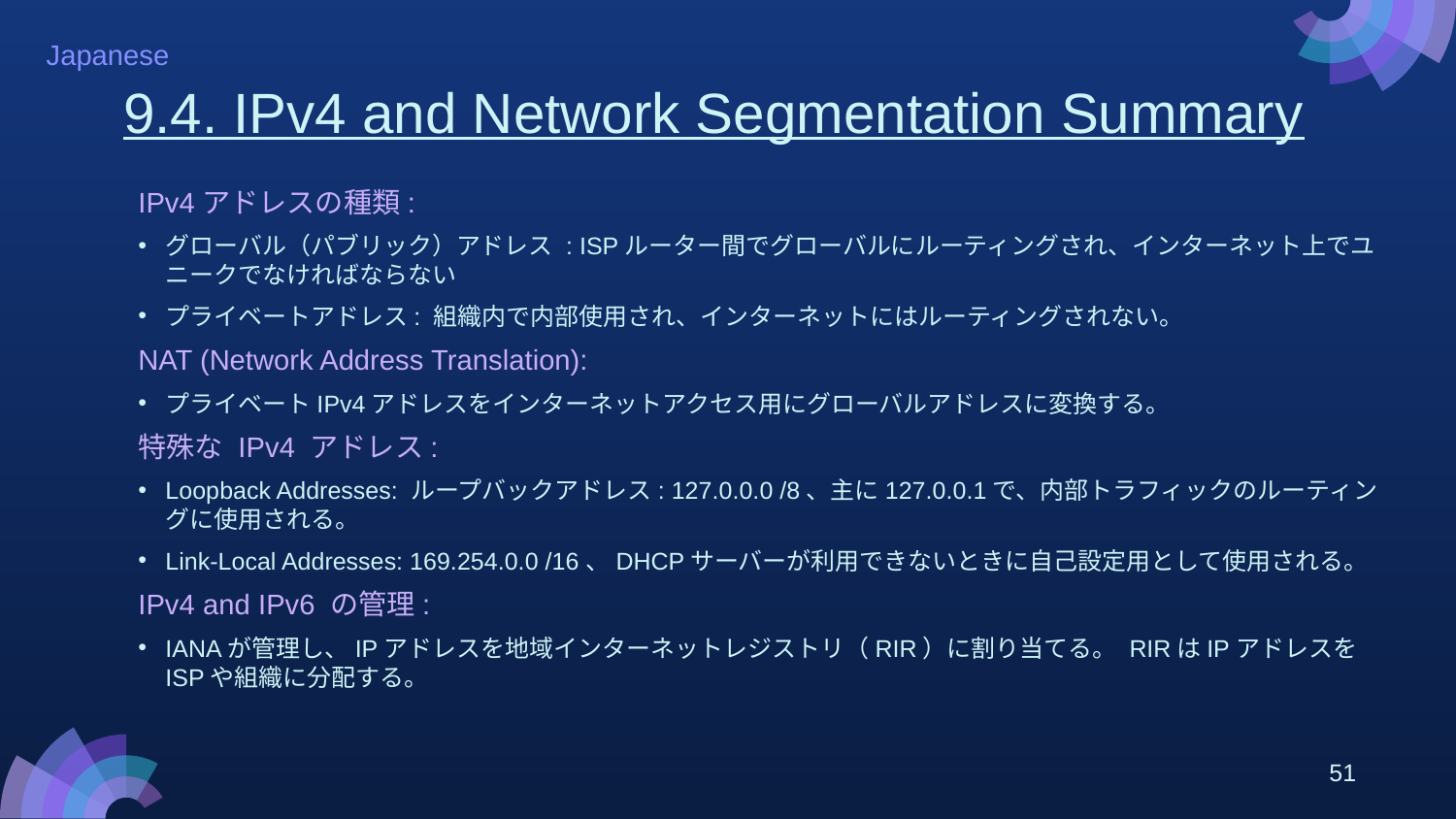

# 9.4. IPv4 and Network Segmentation Summary
IPv4アドレスの種類:
グローバル（パブリック）アドレス : ISPルーター間でグローバルにルーティングされ、インターネット上でユニークでなければならない
プライベートアドレス: 組織内で内部使用され、インターネットにはルーティングされない。
NAT (Network Address Translation):
プライベートIPv4アドレスをインターネットアクセス用にグローバルアドレスに変換する。
特殊な IPv4 アドレス:
Loopback Addresses: ループバックアドレス: 127.0.0.0 /8、主に127.0.0.1で、内部トラフィックのルーティングに使用される。
Link-Local Addresses: 169.254.0.0 /16、DHCPサーバーが利用できないときに自己設定用として使用される。
IPv4 and IPv6 の管理:
IANAが管理し、IPアドレスを地域インターネットレジストリ（RIR）に割り当てる。 RIRはIPアドレスをISPや組織に分配する。